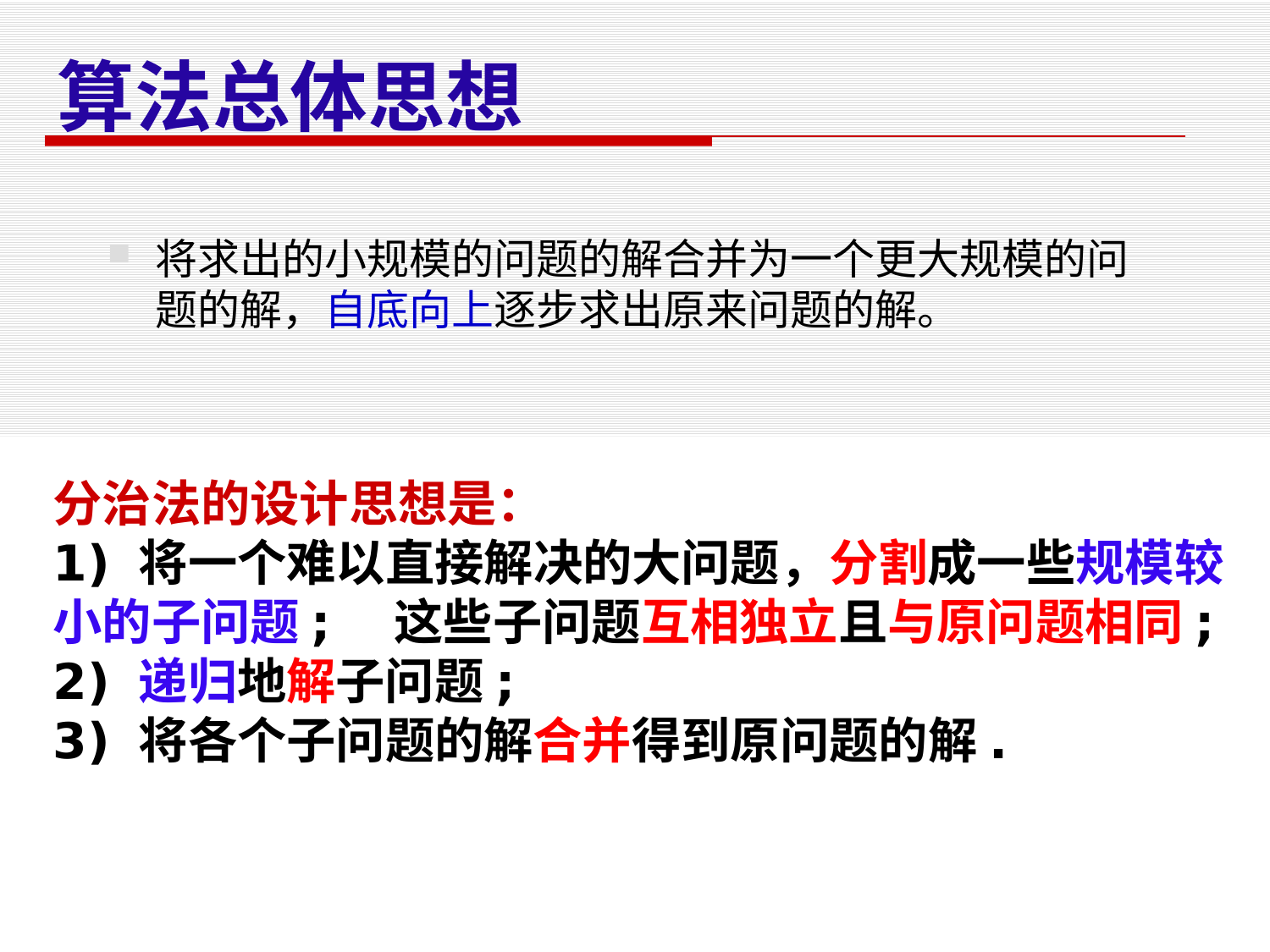

算法总体思想
将求出的小规模的问题的解合并为一个更大规模的问题的解，自底向上逐步求出原来问题的解。

T(n)
n
=
n/2
T(n/4)
T(n/4)
T(n/4)
T(n/4)
n/2
T(n/4)
T(n/4)
T(n/4)
T(n/4)
n/2
T(n/4)
T(n/4)
T(n/4)
T(n/4)
n/2
T(n/4)
T(n/4)
T(n/4)
T(n/4)
分治法的设计思想是：
1) 将一个难以直接解决的大问题，分割成一些规模较
小的子问题;   这些子问题互相独立且与原问题相同;
2) 递归地解子问题;
3) 将各个子问题的解合并得到原问题的解.